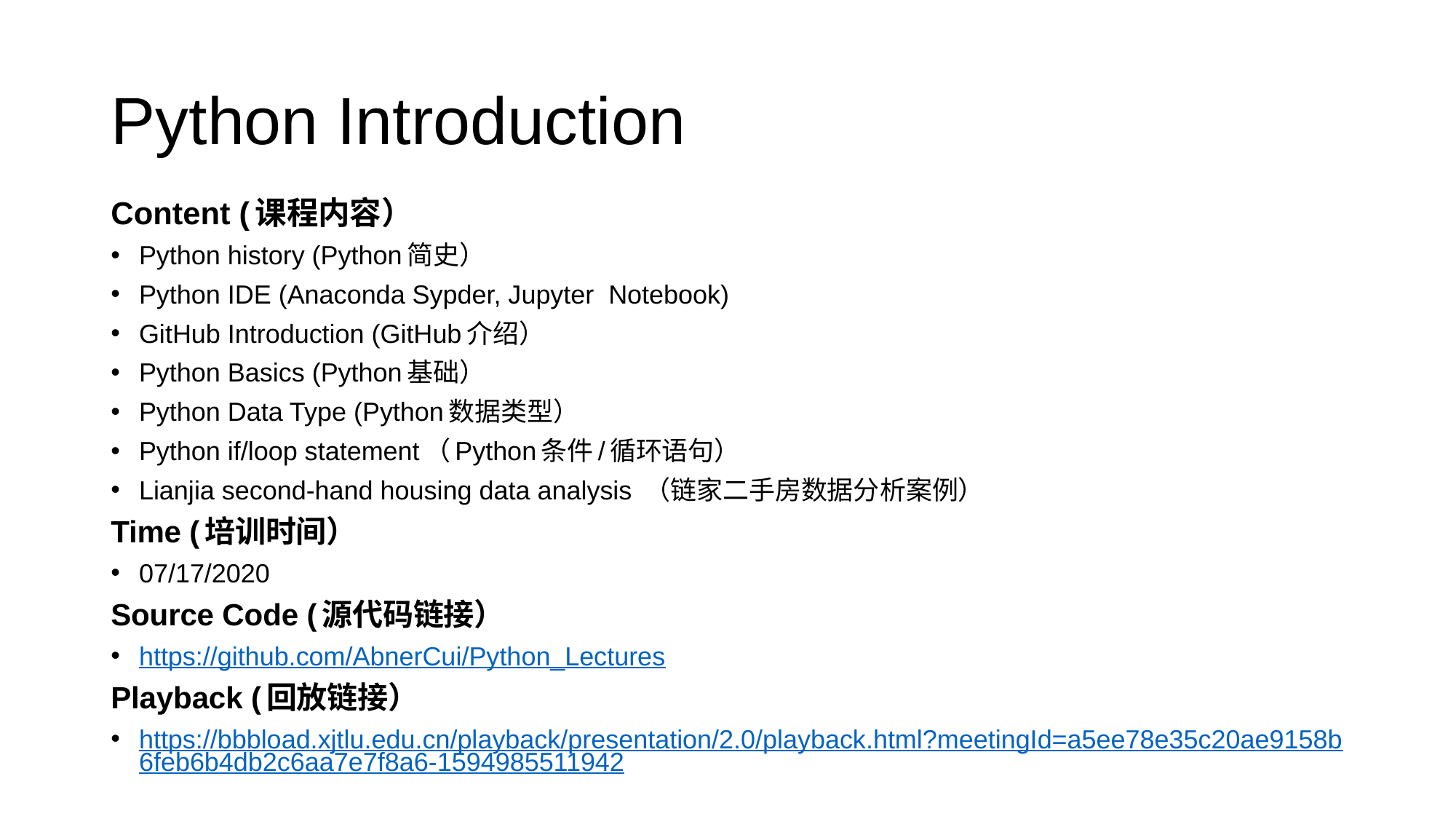

# Python Introduction
Content (课程内容）
Python history (Python简史）
Python IDE (Anaconda Sypder, Jupyter  Notebook)
GitHub Introduction (GitHub介绍）
Python Basics (Python基础）
Python Data Type (Python数据类型）
Python if/loop statement（Python条件/循环语句）
Lianjia second-hand housing data analysis （链家二手房数据分析案例）
Time (培训时间）
07/17/2020
Source Code (源代码链接）
https://github.com/AbnerCui/Python_Lectures
Playback (回放链接）
https://bbbload.xjtlu.edu.cn/playback/presentation/2.0/playback.html?meetingId=a5ee78e35c20ae9158b6feb6b4db2c6aa7e7f8a6-1594985511942